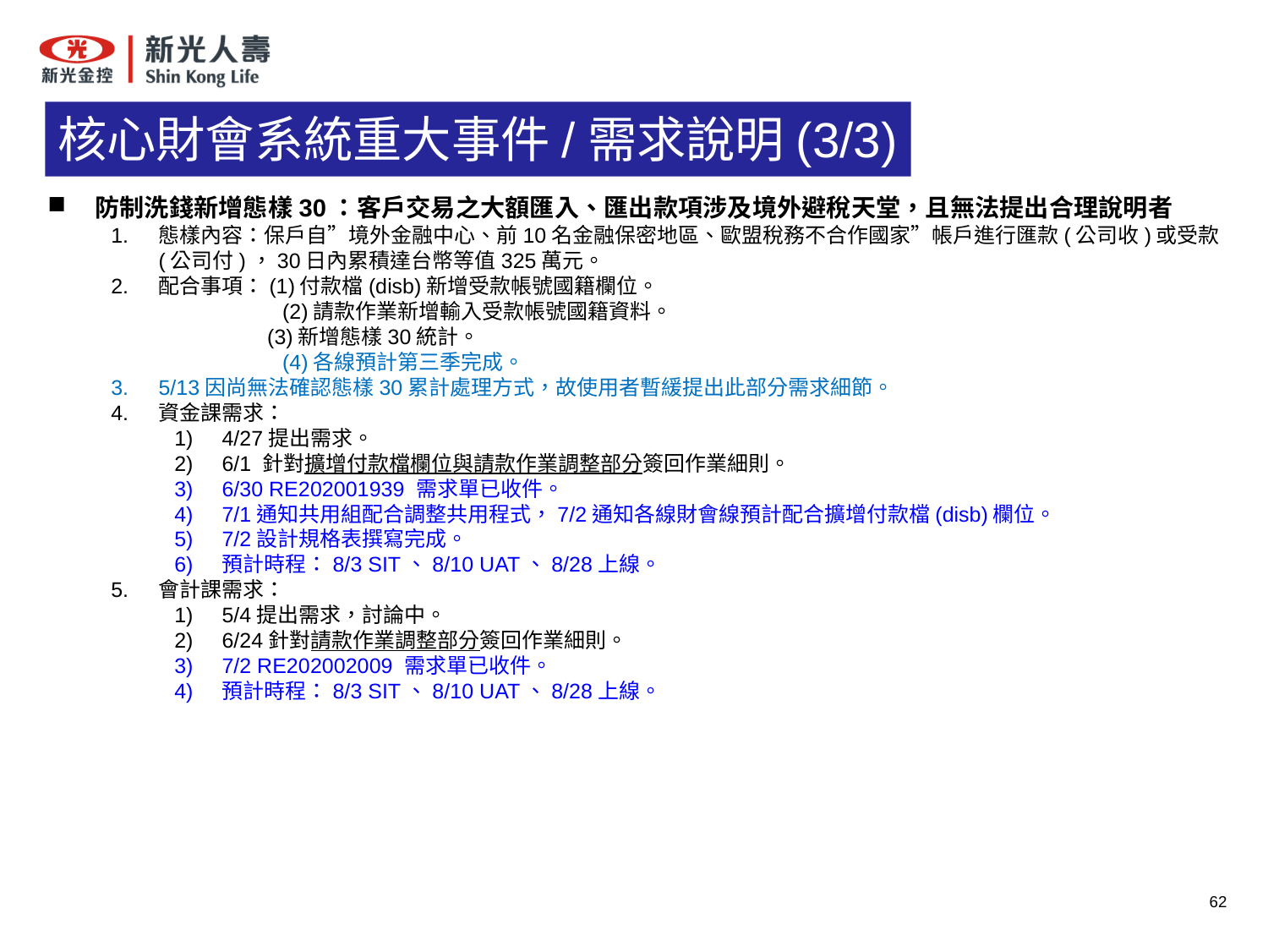

核心財會系統重大事件/需求說明(3/3)
防制洗錢新增態樣30：客戶交易之大額匯入、匯出款項涉及境外避稅天堂，且無法提出合理說明者
態樣內容：保戶自”境外金融中心、前10名金融保密地區、歐盟稅務不合作國家”帳戶進行匯款(公司收)或受款(公司付)，30日內累積達台幣等值325萬元。
配合事項：(1)付款檔(disb)新增受款帳號國籍欄位。
                             (2)請款作業新增輸入受款帳號國籍資料。
     (3)新增態樣30統計。
                             (4)各線預計第三季完成。
5/13因尚無法確認態樣30累計處理方式，故使用者暫緩提出此部分需求細節。
資金課需求：
4/27提出需求。
6/1 針對擴增付款檔欄位與請款作業調整部分簽回作業細則。
6/30 RE202001939 需求單已收件。
7/1通知共用組配合調整共用程式，7/2通知各線財會線預計配合擴增付款檔(disb)欄位。
7/2設計規格表撰寫完成。
預計時程：8/3 SIT、8/10 UAT、8/28上線。
會計課需求：
5/4提出需求，討論中。
6/24針對請款作業調整部分簽回作業細則。
7/2 RE202002009 需求單已收件。
預計時程：8/3 SIT、8/10 UAT、8/28上線。